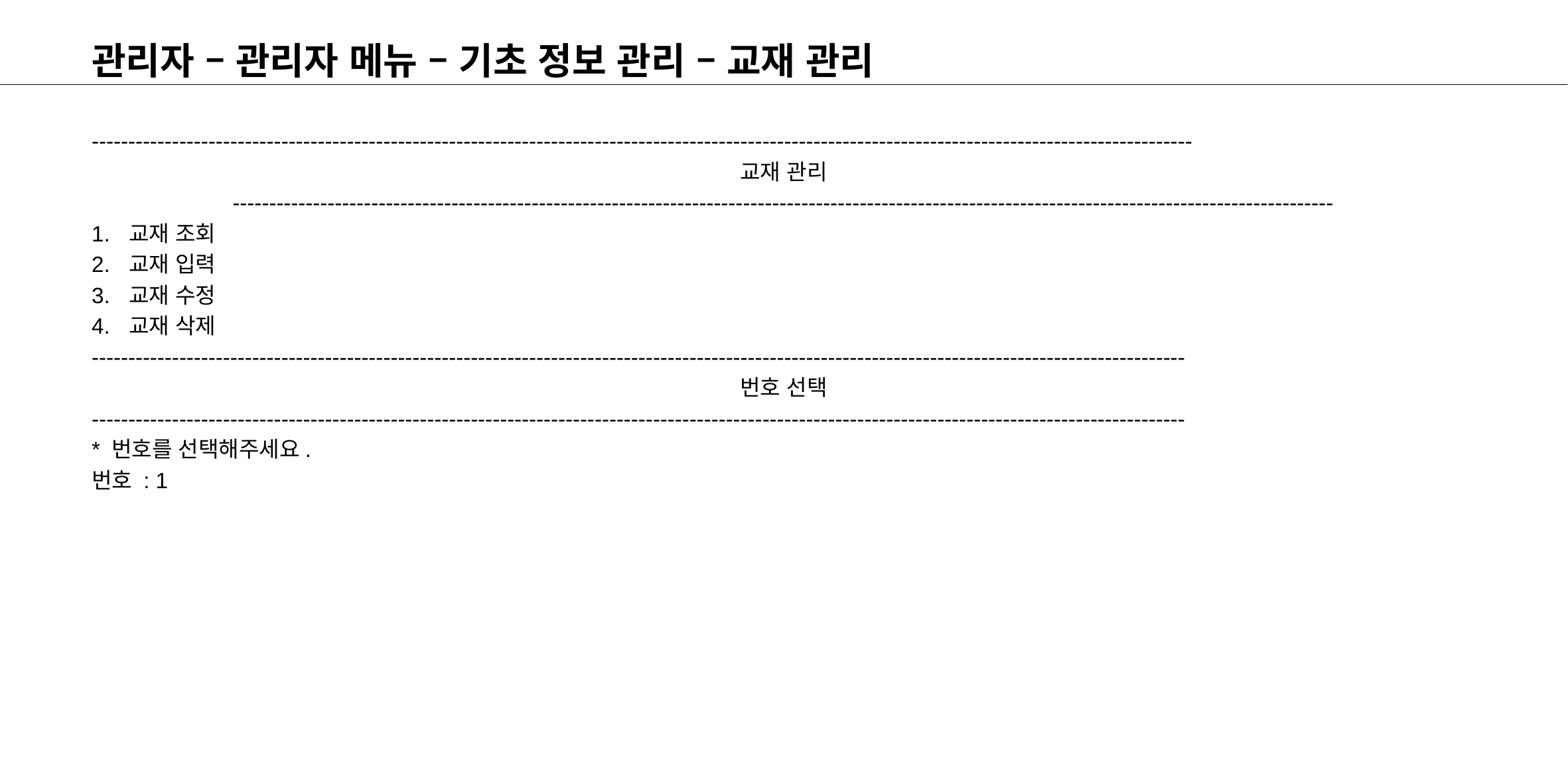

# 관리자 – 관리자 메뉴 – 기초 정보 관리 – 교재 관리
-------------------------------------------------------------------------------------------------------------------------------------------------------
교재 관리
-------------------------------------------------------------------------------------------------------------------------------------------------------
교재 조회
교재 입력
교재 수정
교재 삭제
------------------------------------------------------------------------------------------------------------------------------------------------------
번호 선택
------------------------------------------------------------------------------------------------------------------------------------------------------
* 번호를 선택해주세요.
번호 : 1